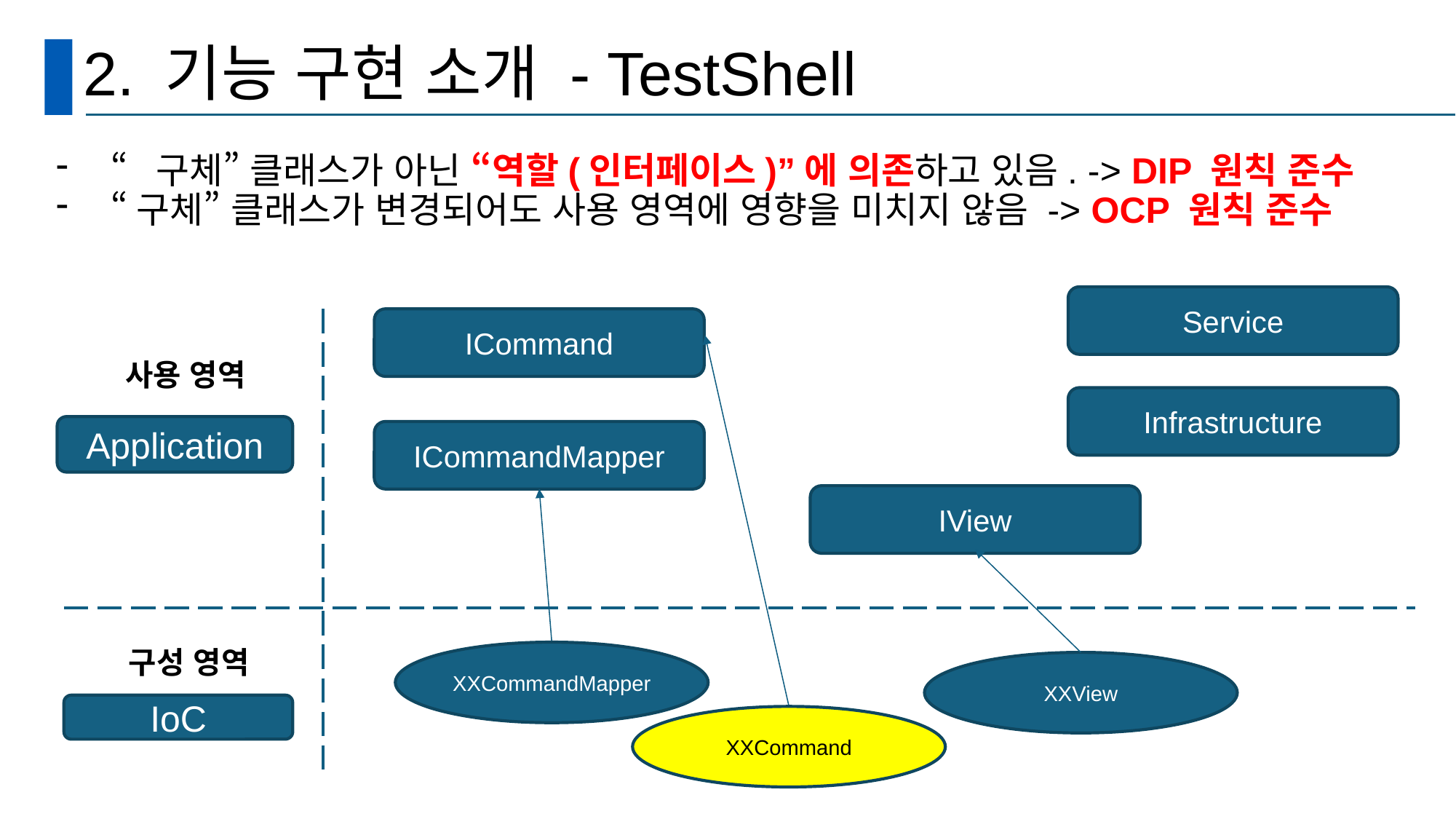

# 2. 기능 구현 소개 - TestShell
“구체” 클래스가 아닌 “역할(인터페이스)”에 의존하고 있음. -> DIP 원칙 준수
“구체” 클래스가 변경되어도 사용 영역에 영향을 미치지 않음 -> OCP 원칙 준수
Service
ICommand
사용 영역
Infrastructure
Application
ICommandMapper
IView
구성 영역
XXCommandMapper
XXView
IoC
XXCommand